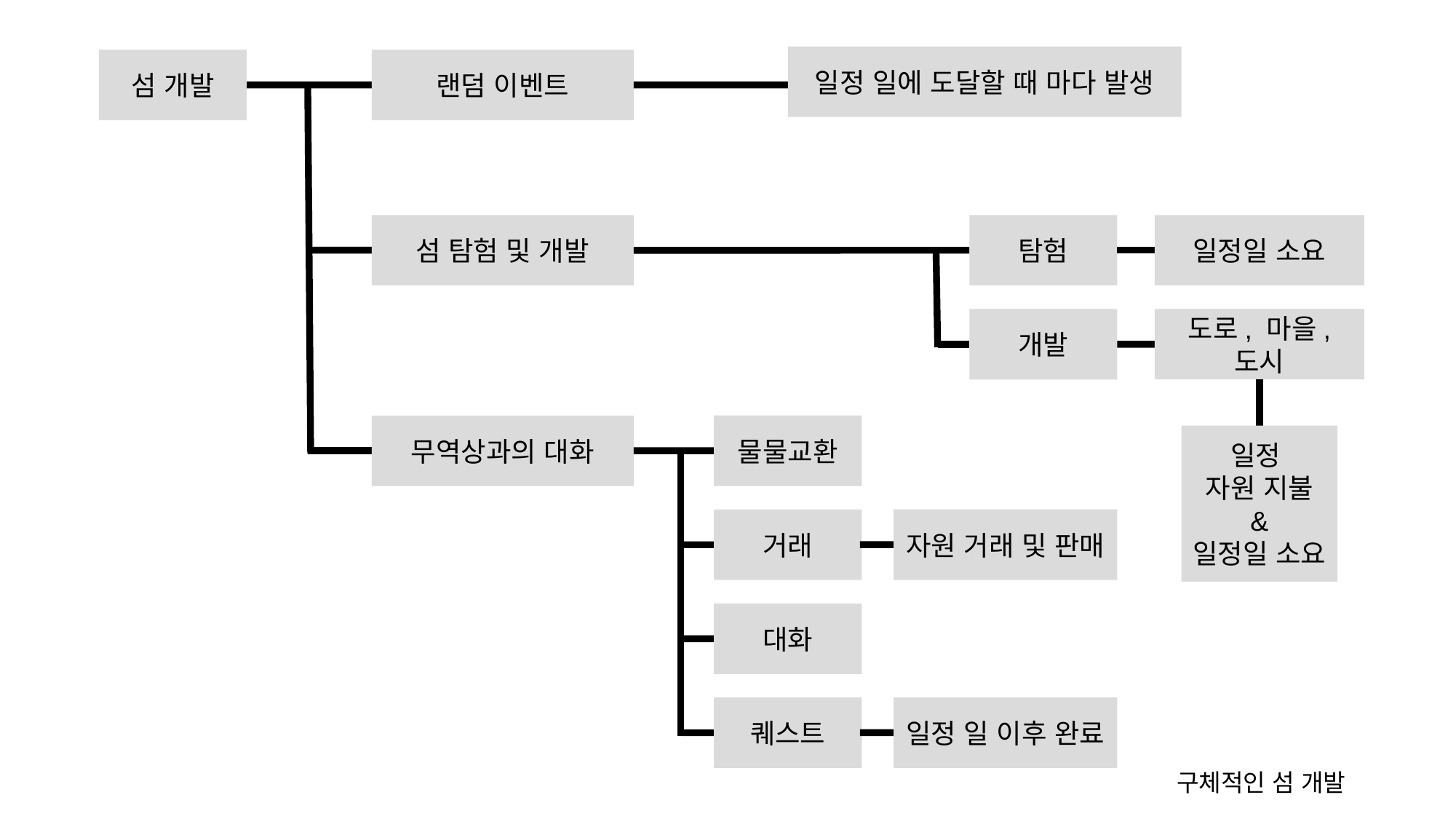

일정 일에 도달할 때 마다 발생
섬 개발
랜덤 이벤트
섬 탐험 및 개발
탐험
일정일 소요
도로, 마을, 도시
개발
물물교환
무역상과의 대화
일정
자원 지불
&
일정일 소요
자원 거래 및 판매
거래
대화
일정 일 이후 완료
퀘스트
구체적인 섬 개발